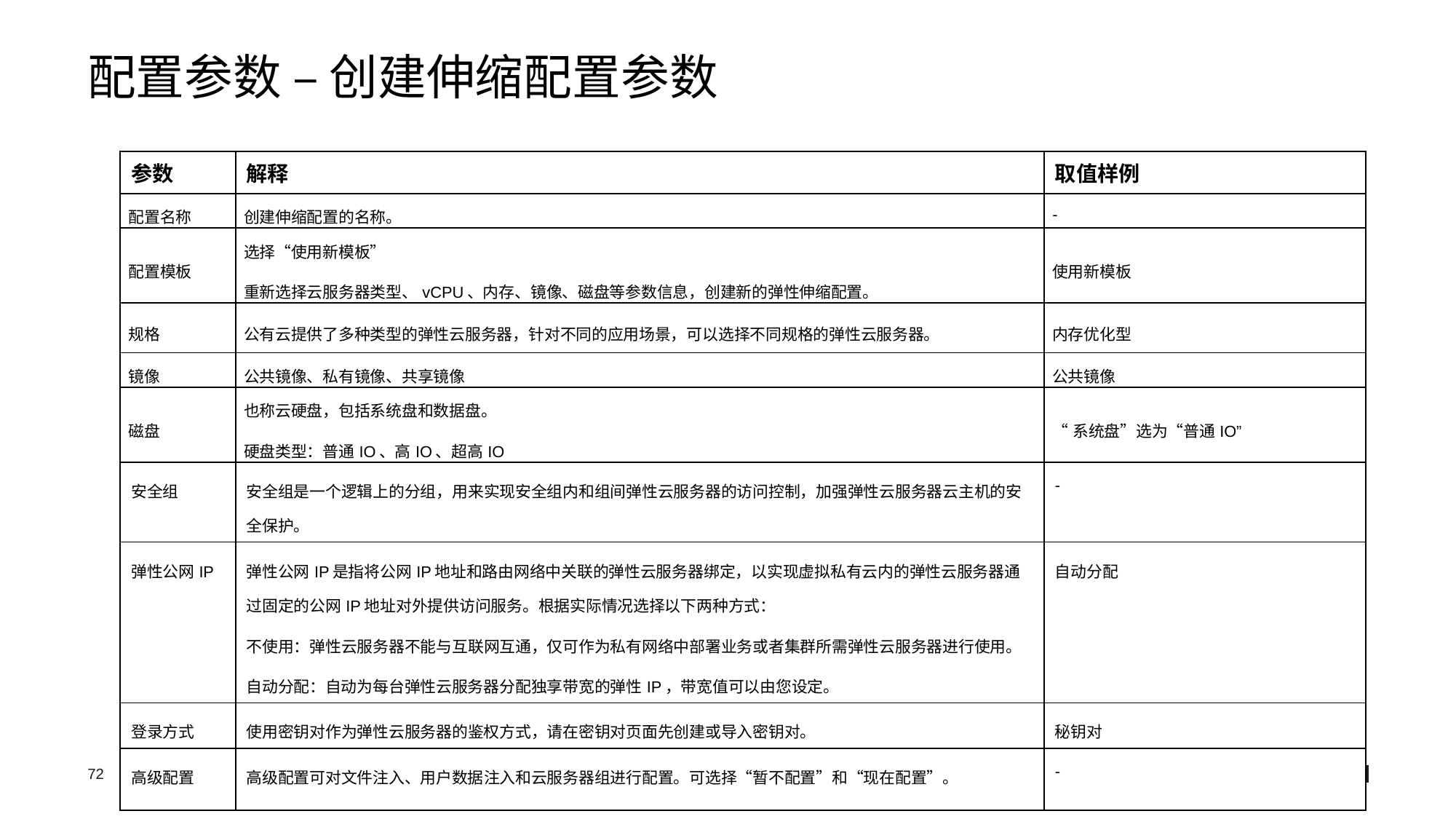

# 配置参数 – 创建伸缩配置参数
| 参数 | 解释 | 取值样例 |
| --- | --- | --- |
| 配置名称 | 创建伸缩配置的名称。 | - |
| 配置模板 | 选择“使用新模板” 重新选择云服务器类型、vCPU、内存、镜像、磁盘等参数信息，创建新的弹性伸缩配置。 | 使用新模板 |
| 规格 | 公有云提供了多种类型的弹性云服务器，针对不同的应用场景，可以选择不同规格的弹性云服务器。 | 内存优化型 |
| 镜像 | 公共镜像、私有镜像、共享镜像 | 公共镜像 |
| 磁盘 | 也称云硬盘，包括系统盘和数据盘。 硬盘类型：普通IO、高IO、超高IO | “系统盘”选为“普通IO” |
| 安全组 | 安全组是一个逻辑上的分组，用来实现安全组内和组间弹性云服务器的访问控制，加强弹性云服务器云主机的安全保护。 | - |
| 弹性公网IP | 弹性公网IP是指将公网IP地址和路由网络中关联的弹性云服务器绑定，以实现虚拟私有云内的弹性云服务器通过固定的公网IP地址对外提供访问服务。根据实际情况选择以下两种方式： 不使用：弹性云服务器不能与互联网互通，仅可作为私有网络中部署业务或者集群所需弹性云服务器进行使用。 自动分配：自动为每台弹性云服务器分配独享带宽的弹性IP，带宽值可以由您设定。 | 自动分配 |
| 登录方式 | 使用密钥对作为弹性云服务器的鉴权方式，请在密钥对页面先创建或导入密钥对。 | 秘钥对 |
| 高级配置 | 高级配置可对文件注入、用户数据注入和云服务器组进行配置。可选择“暂不配置”和“现在配置”。 | - |